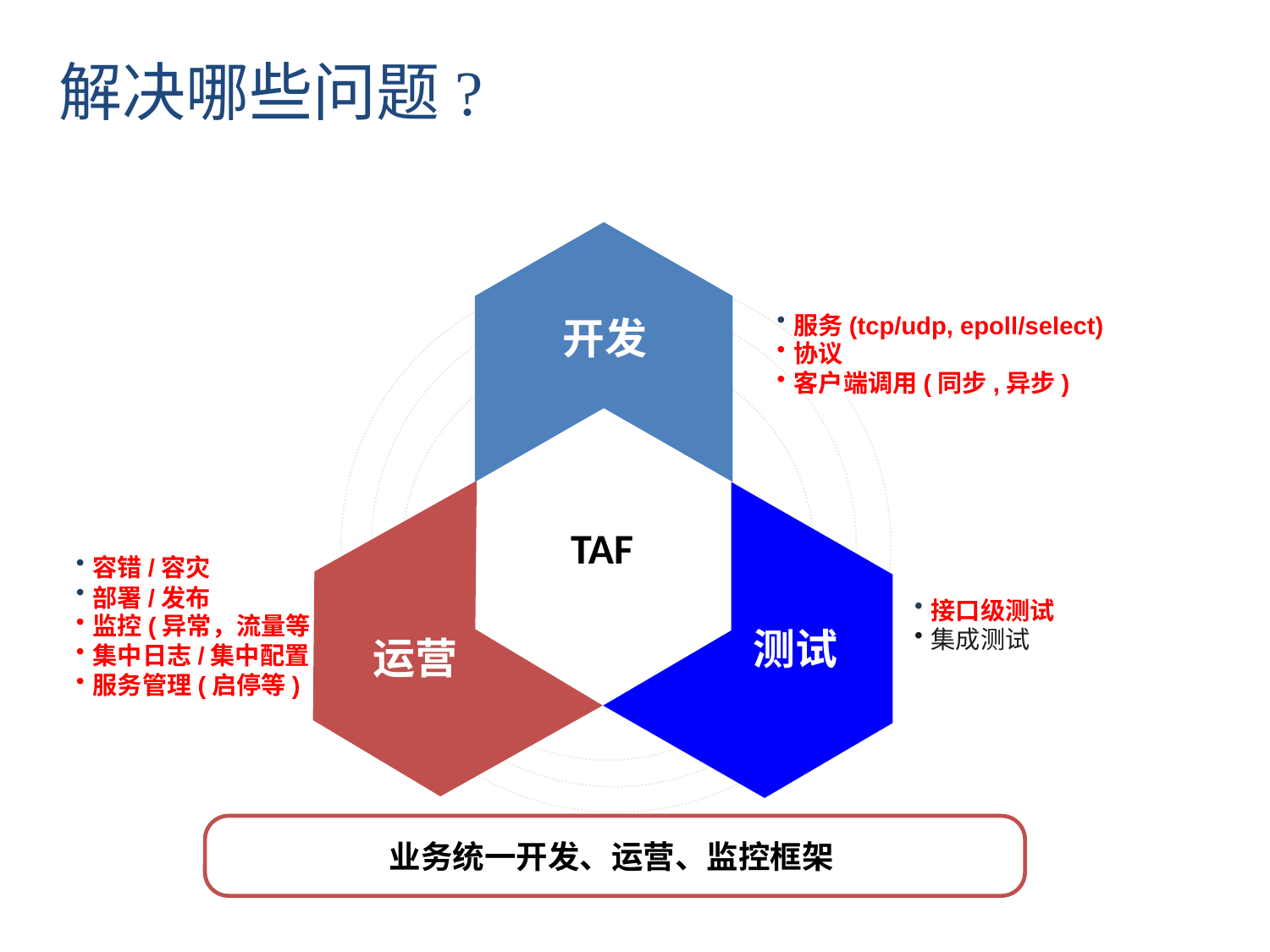

解决哪些问题?

服务(tcp/udp, epoll/select)
协议
客户端调用(同步,异步)

开发
开发

TAF

容错/容灾
部署/发布
监控(异常，流量等)
集中日志/集中配置
服务管理(启停等)

接口级测试
集成测试
测试
运营
运营
测试
业务统一开发、运营、监控框架